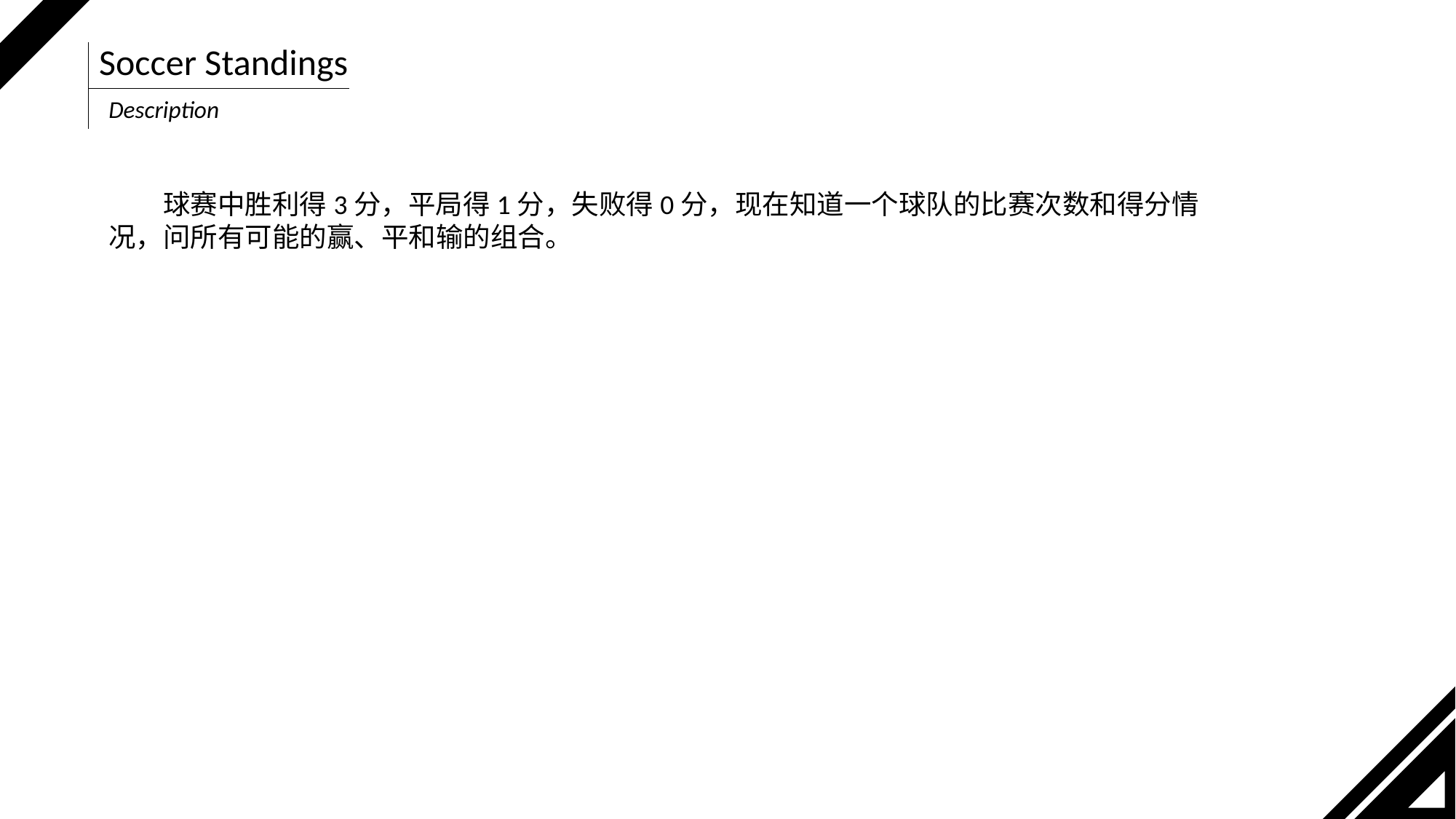

Soccer Standings
Description
球赛中胜利得3分，平局得1分，失败得0分，现在知道一个球队的比赛次数和得分情况，问所有可能的赢、平和输的组合。